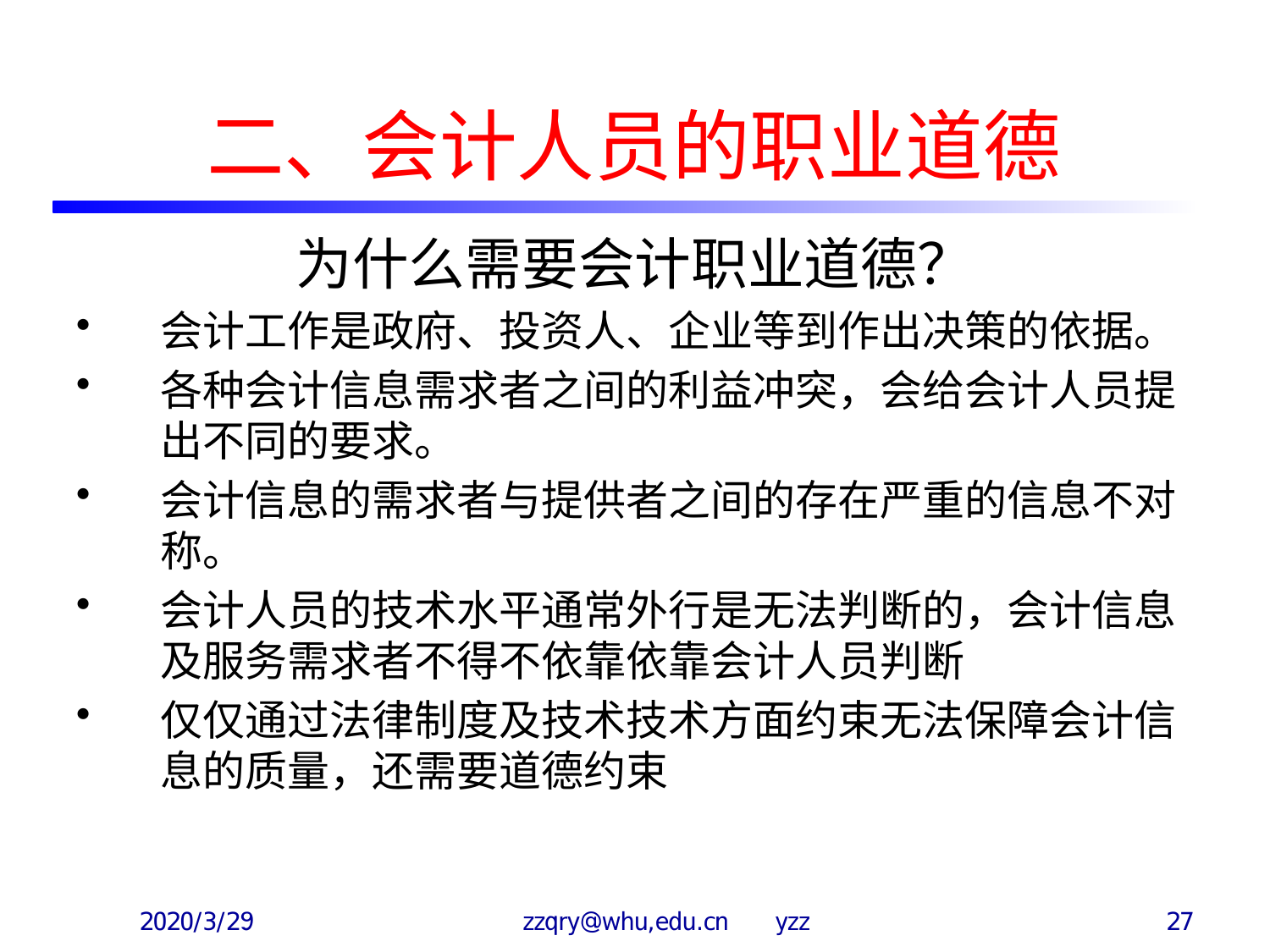

二、会计人员的职业道德
为什么需要会计职业道德？
会计工作是政府、投资人、企业等到作出决策的依据。
各种会计信息需求者之间的利益冲突，会给会计人员提出不同的要求。
会计信息的需求者与提供者之间的存在严重的信息不对称。
会计人员的技术水平通常外行是无法判断的，会计信息及服务需求者不得不依靠依靠会计人员判断
仅仅通过法律制度及技术技术方面约束无法保障会计信息的质量，还需要道德约束
2020/3/29
zzqry@whu,edu.cn      yzz
27